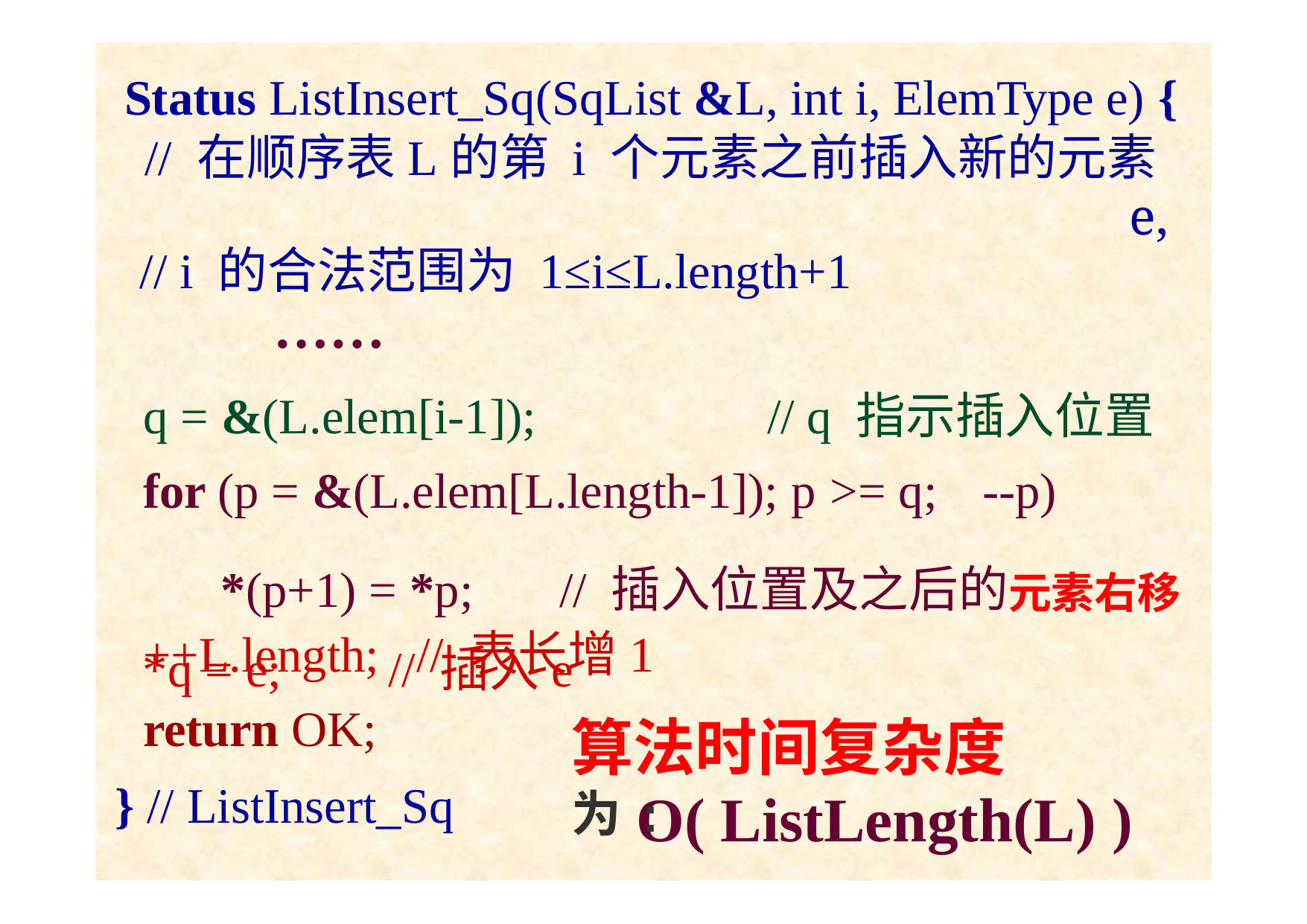

Status ListInsert_Sq(SqList &L, int i, ElemType e) {
//	在顺序表L的第 i 个元素之前插入新的元素e,
// i 的合法范围为 1≤i≤L.length+1
……
q = &(L.elem[i-1]);	// q 指示插入位置
for (p = &(L.elem[L.length-1]); p >= q;	--p)
*(p+1) = *p;	// 插入位置及之后的元素右移
*q = e;	// 插入e
// 表长增1
算法时间复杂度为:
++L.length;
return OK;
} // ListInsert_Sq
O( ListLength(L) )